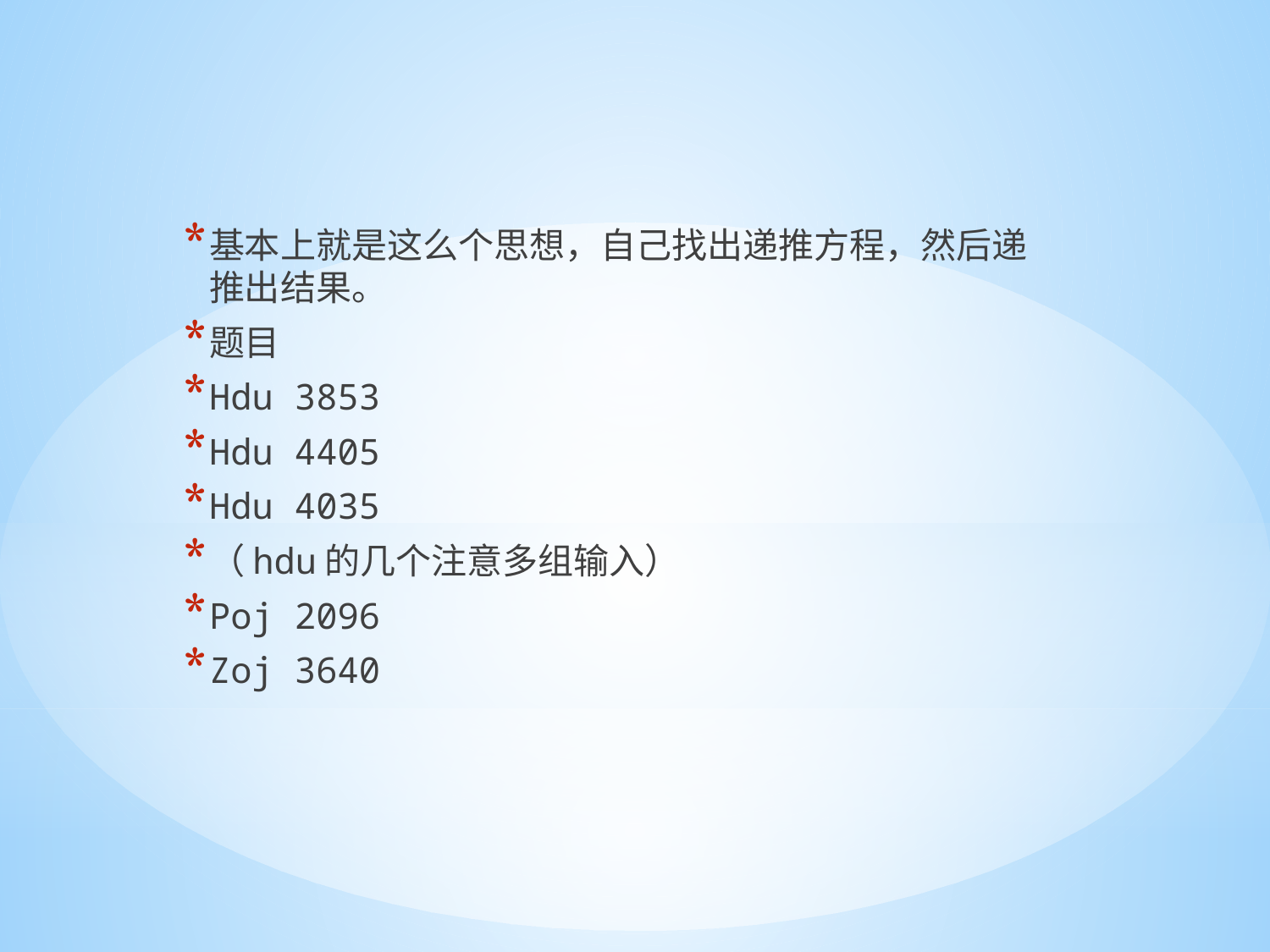

基本上就是这么个思想，自己找出递推方程，然后递推出结果。
题目
Hdu 3853
Hdu 4405
Hdu 4035
（hdu的几个注意多组输入）
Poj 2096
Zoj 3640